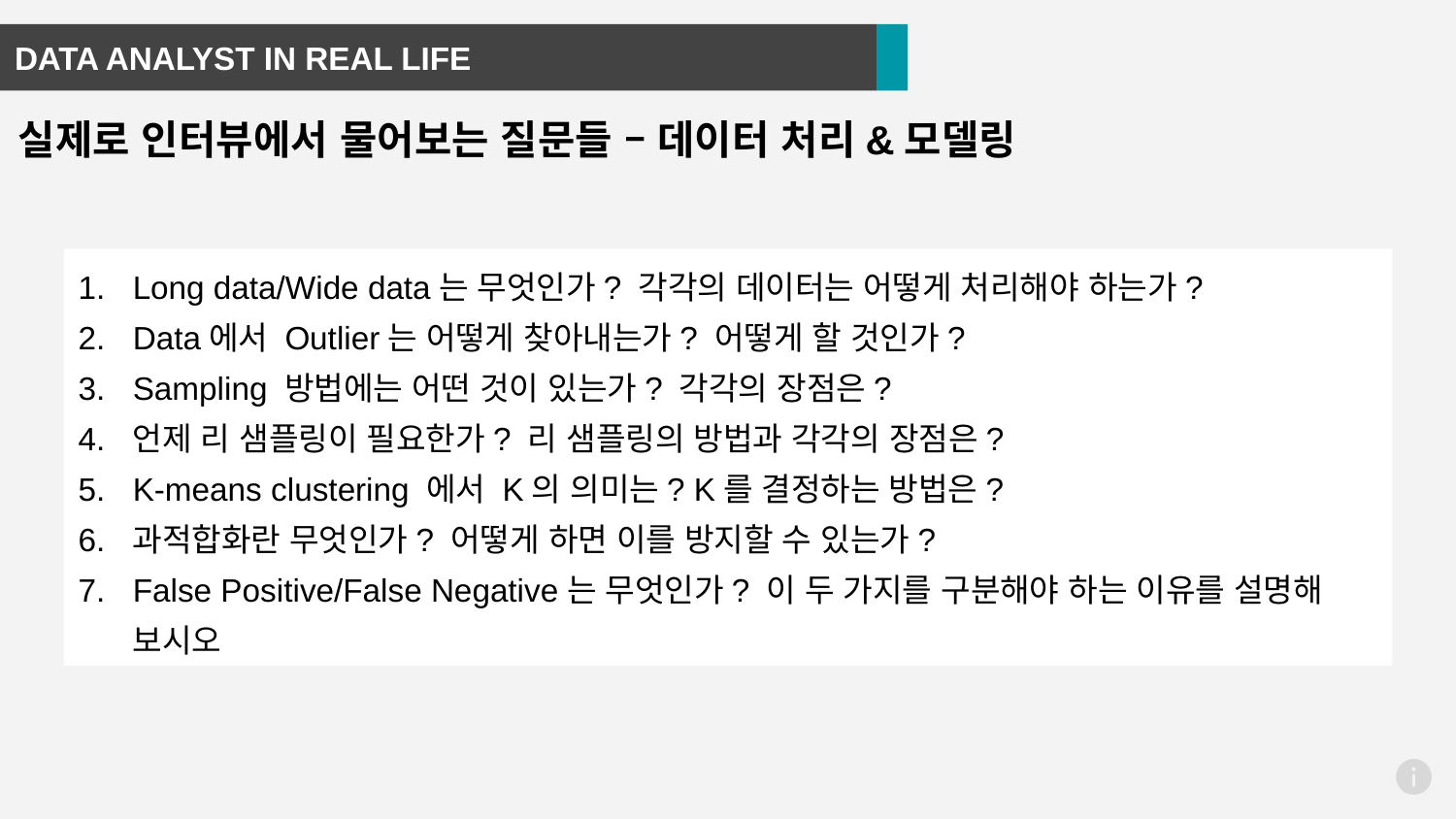

DATA ANALYST IN REAL LIFE

실제로 인터뷰에서 물어보는 질문들 – 데이터 처리&모델링
Long data/Wide data는 무엇인가? 각각의 데이터는 어떻게 처리해야 하는가?
Data에서 Outlier는 어떻게 찾아내는가? 어떻게 할 것인가?
Sampling 방법에는 어떤 것이 있는가? 각각의 장점은?
언제 리 샘플링이 필요한가? 리 샘플링의 방법과 각각의 장점은?
K-means clustering 에서 K의 의미는? K를 결정하는 방법은?
과적합화란 무엇인가? 어떻게 하면 이를 방지할 수 있는가?
False Positive/False Negative는 무엇인가? 이 두 가지를 구분해야 하는 이유를 설명해 보시오